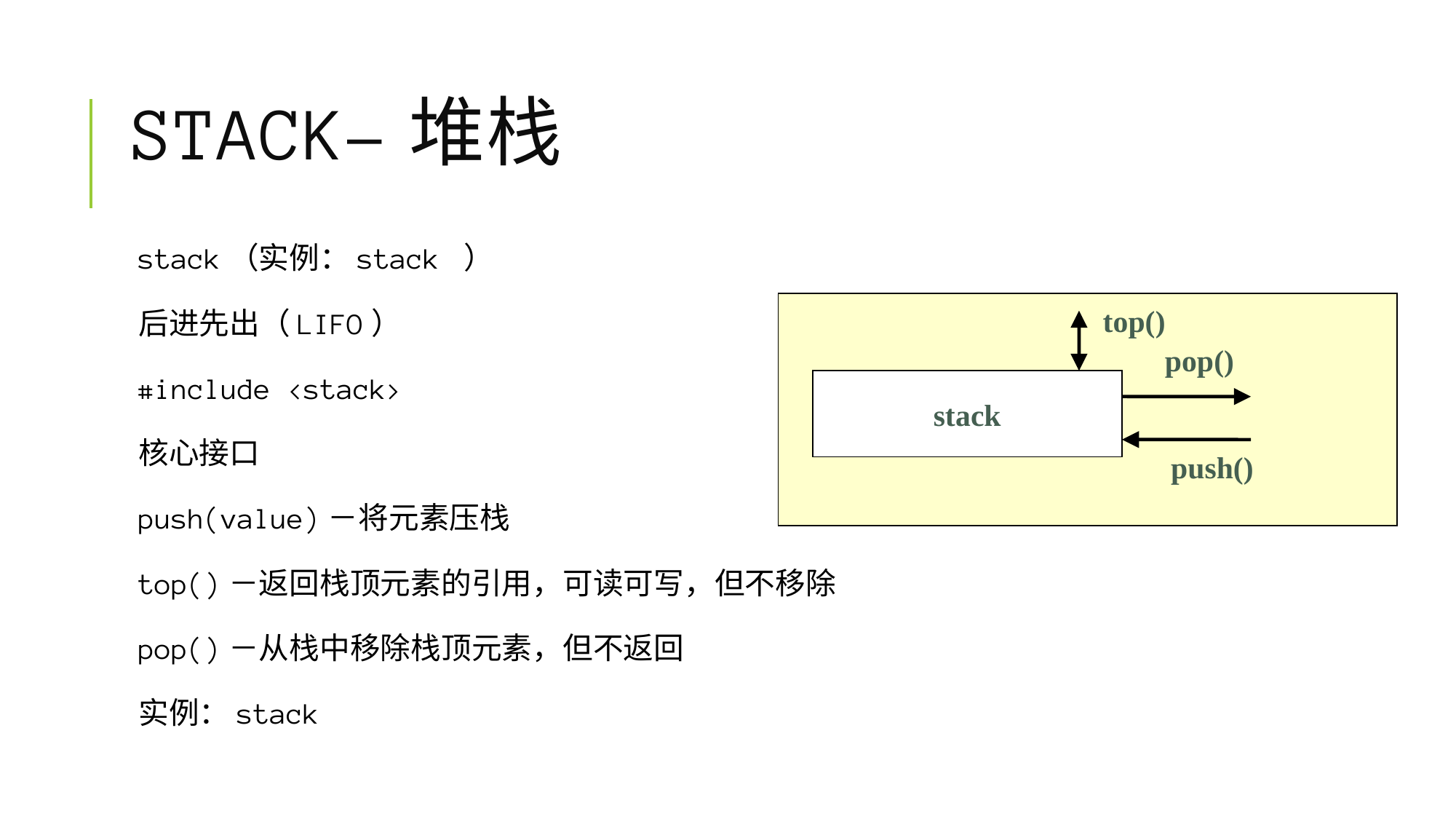

# stack-堆栈
stack（实例：stack ）
后进先出（LIFO）
#include <stack>
核心接口
push(value)－将元素压栈
top()－返回栈顶元素的引用，可读可写，但不移除
pop()－从栈中移除栈顶元素，但不返回
实例：stack

top()

pop()
stack

push()